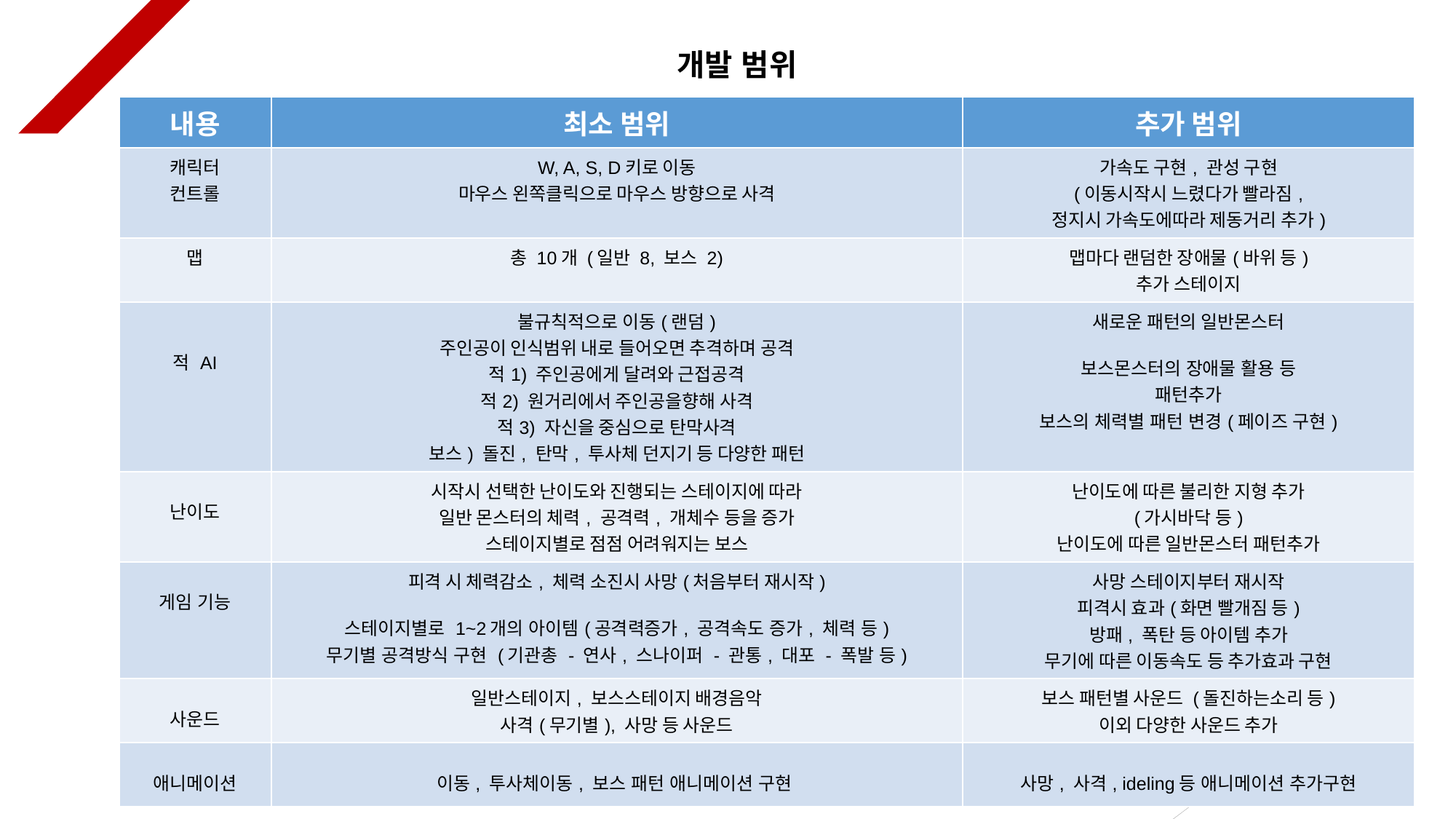

개발 범위
| 내용 | 최소 범위 | 추가 범위 |
| --- | --- | --- |
| 캐릭터 컨트롤 | W, A, S, D키로 이동 마우스 왼쪽클릭으로 마우스 방향으로 사격 | 가속도 구현, 관성 구현 (이동시작시 느렸다가 빨라짐, 정지시 가속도에따라 제동거리 추가) |
| 맵 | 총 10개 (일반 8, 보스 2) | 맵마다 랜덤한 장애물(바위 등) 추가 스테이지 |
| 적 AI | 불규칙적으로 이동(랜덤) 주인공이 인식범위 내로 들어오면 추격하며 공격 적1) 주인공에게 달려와 근접공격 적2) 원거리에서 주인공을향해 사격 적3) 자신을 중심으로 탄막사격 보스) 돌진, 탄막, 투사체 던지기 등 다양한 패턴 | 새로운 패턴의 일반몬스터 보스몬스터의 장애물 활용 등 패턴추가 보스의 체력별 패턴 변경(페이즈 구현) |
| 난이도 | 시작시 선택한 난이도와 진행되는 스테이지에 따라 일반 몬스터의 체력, 공격력, 개체수 등을 증가 스테이지별로 점점 어려워지는 보스 | 난이도에 따른 불리한 지형 추가 (가시바닥 등) 난이도에 따른 일반몬스터 패턴추가 |
| 게임 기능 | 피격 시 체력감소, 체력 소진시 사망(처음부터 재시작) 스테이지별로 1~2개의 아이템(공격력증가, 공격속도 증가, 체력 등) 무기별 공격방식 구현 (기관총 - 연사, 스나이퍼 - 관통, 대포 - 폭발 등) | 사망 스테이지부터 재시작 피격시 효과(화면 빨개짐 등) 방패, 폭탄 등 아이템 추가 무기에 따른 이동속도 등 추가효과 구현 |
| 사운드 | 일반스테이지, 보스스테이지 배경음악 사격(무기별), 사망 등 사운드 | 보스 패턴별 사운드 (돌진하는소리 등) 이외 다양한 사운드 추가 |
| 애니메이션 | 이동, 투사체이동, 보스 패턴 애니메이션 구현 | 사망, 사격, ideling등 애니메이션 추가구현 |